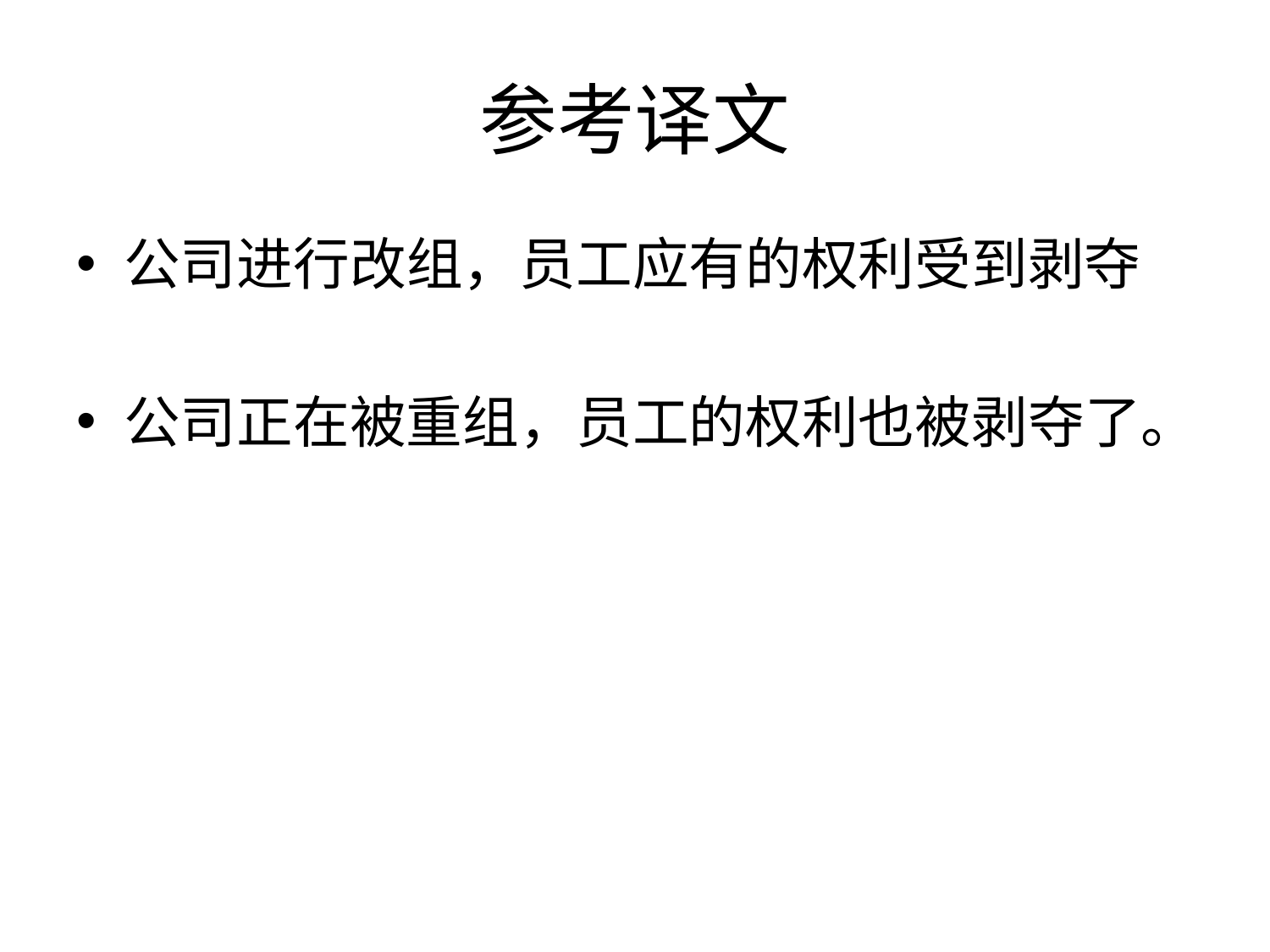

# 参考译文
公司进行改组，员工应有的权利受到剥夺

公司正在被重组，员工的权利也被剥夺了。